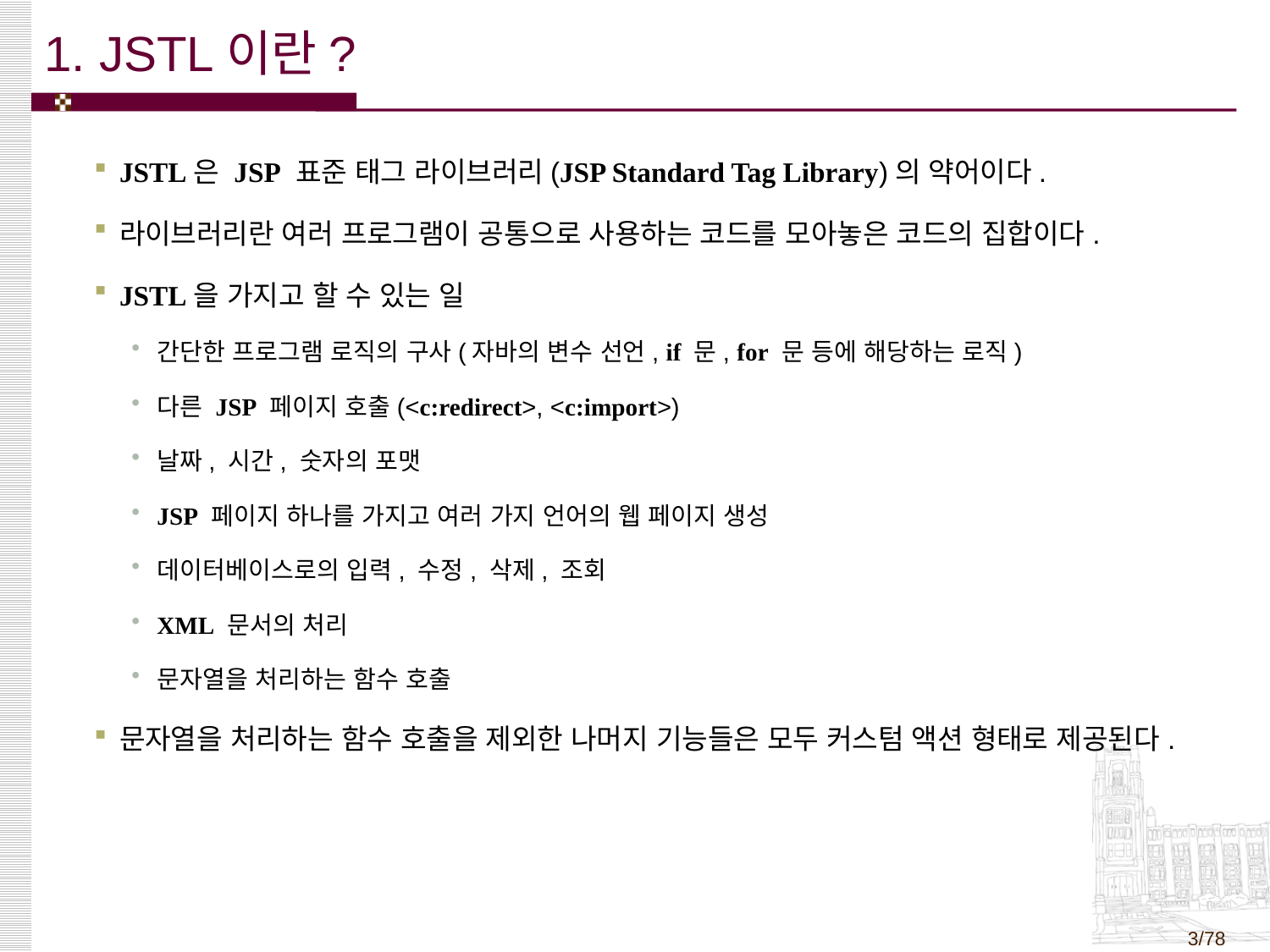

# 1. JSTL이란?
JSTL은 JSP 표준 태그 라이브러리(JSP Standard Tag Library)의 약어이다.
라이브러리란 여러 프로그램이 공통으로 사용하는 코드를 모아놓은 코드의 집합이다.
JSTL을 가지고 할 수 있는 일
간단한 프로그램 로직의 구사(자바의 변수 선언, if 문, for 문 등에 해당하는 로직)
다른 JSP 페이지 호출(<c:redirect>, <c:import>)
날짜, 시간, 숫자의 포맷
JSP 페이지 하나를 가지고 여러 가지 언어의 웹 페이지 생성
데이터베이스로의 입력, 수정, 삭제, 조회
XML 문서의 처리
문자열을 처리하는 함수 호출
문자열을 처리하는 함수 호출을 제외한 나머지 기능들은 모두 커스텀 액션 형태로 제공된다.